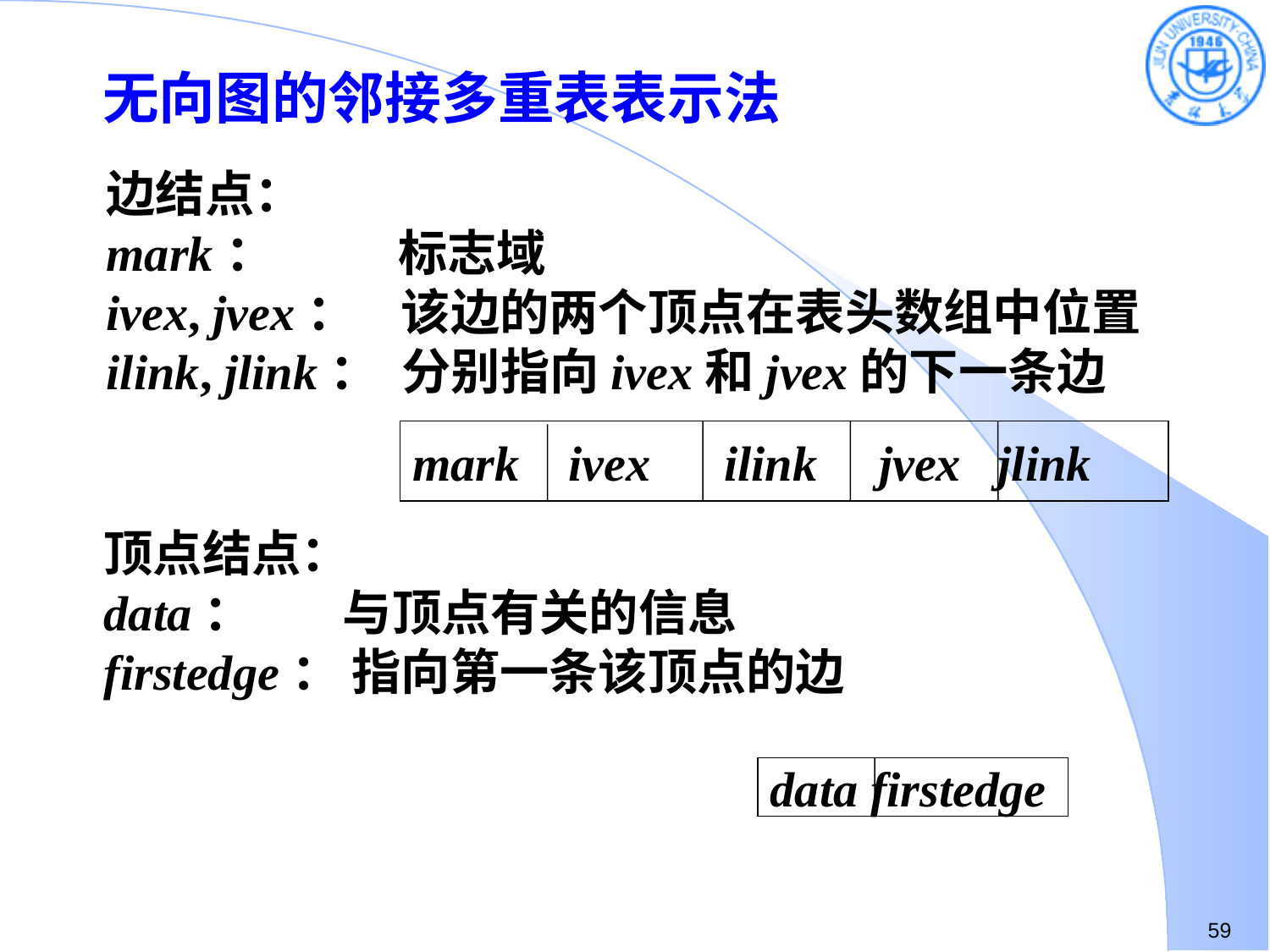

无向图的邻接多重表表示法
边结点：
mark：           标志域
ivex, jvex：    该边的两个顶点在表头数组中位置
ilink, jlink：  分别指向ivex和jvex的下一条边
mark    ivex      ilink     jvex   jlink

顶点结点：
data：        与顶点有关的信息
firstedge： 指向第一条该顶点的边

data firstedge